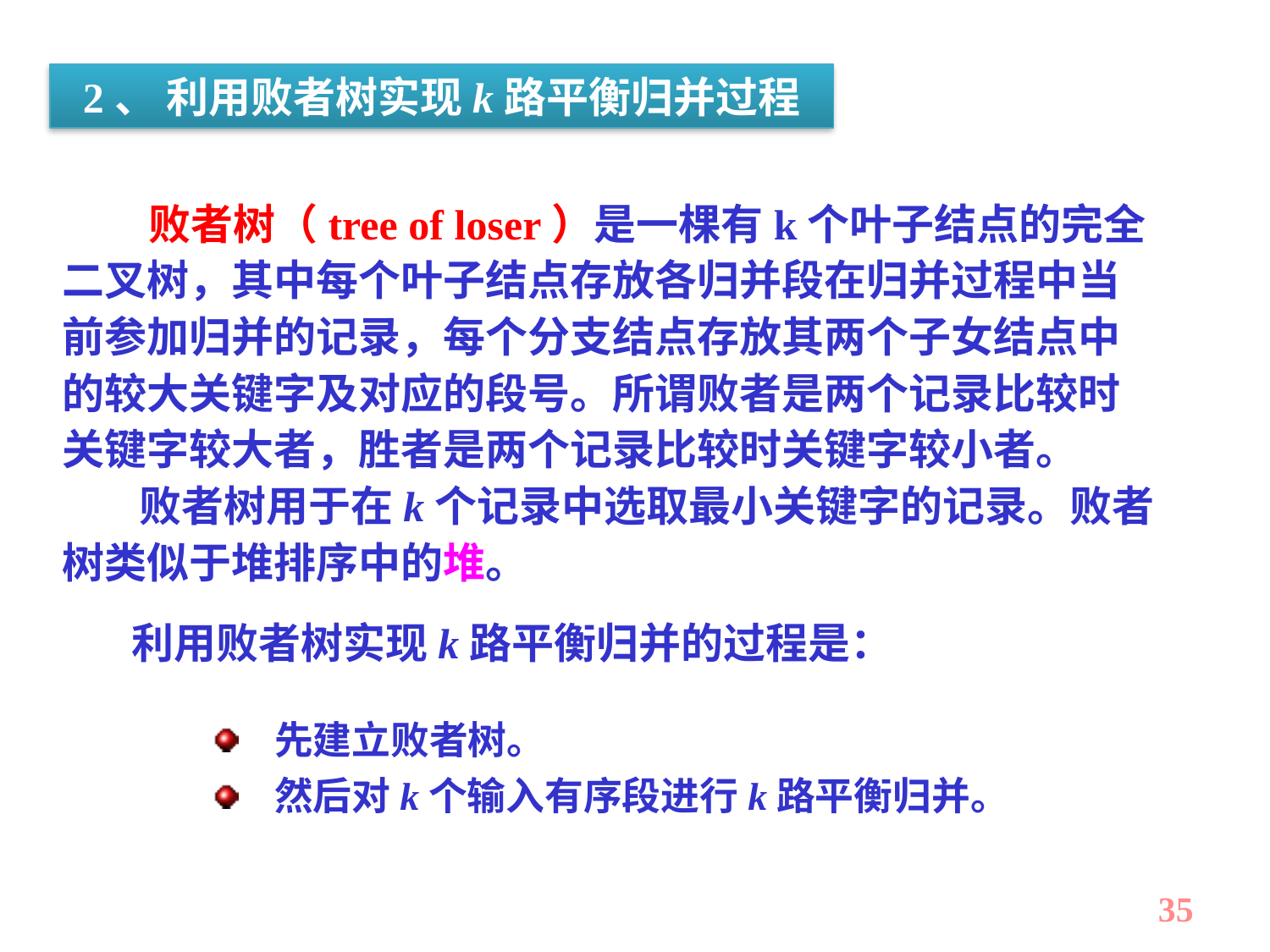

2、 利用败者树实现k路平衡归并过程
        败者树（tree of loser）是一棵有k个叶子结点的完全二叉树，其中每个叶子结点存放各归并段在归并过程中当前参加归并的记录，每个分支结点存放其两个子女结点中的较大关键字及对应的段号。所谓败者是两个记录比较时关键字较大者，胜者是两个记录比较时关键字较小者。
       败者树用于在k个记录中选取最小关键字的记录。败者树类似于堆排序中的堆。
利用败者树实现k路平衡归并的过程是：
先建立败者树。
然后对k个输入有序段进行k路平衡归并。
35